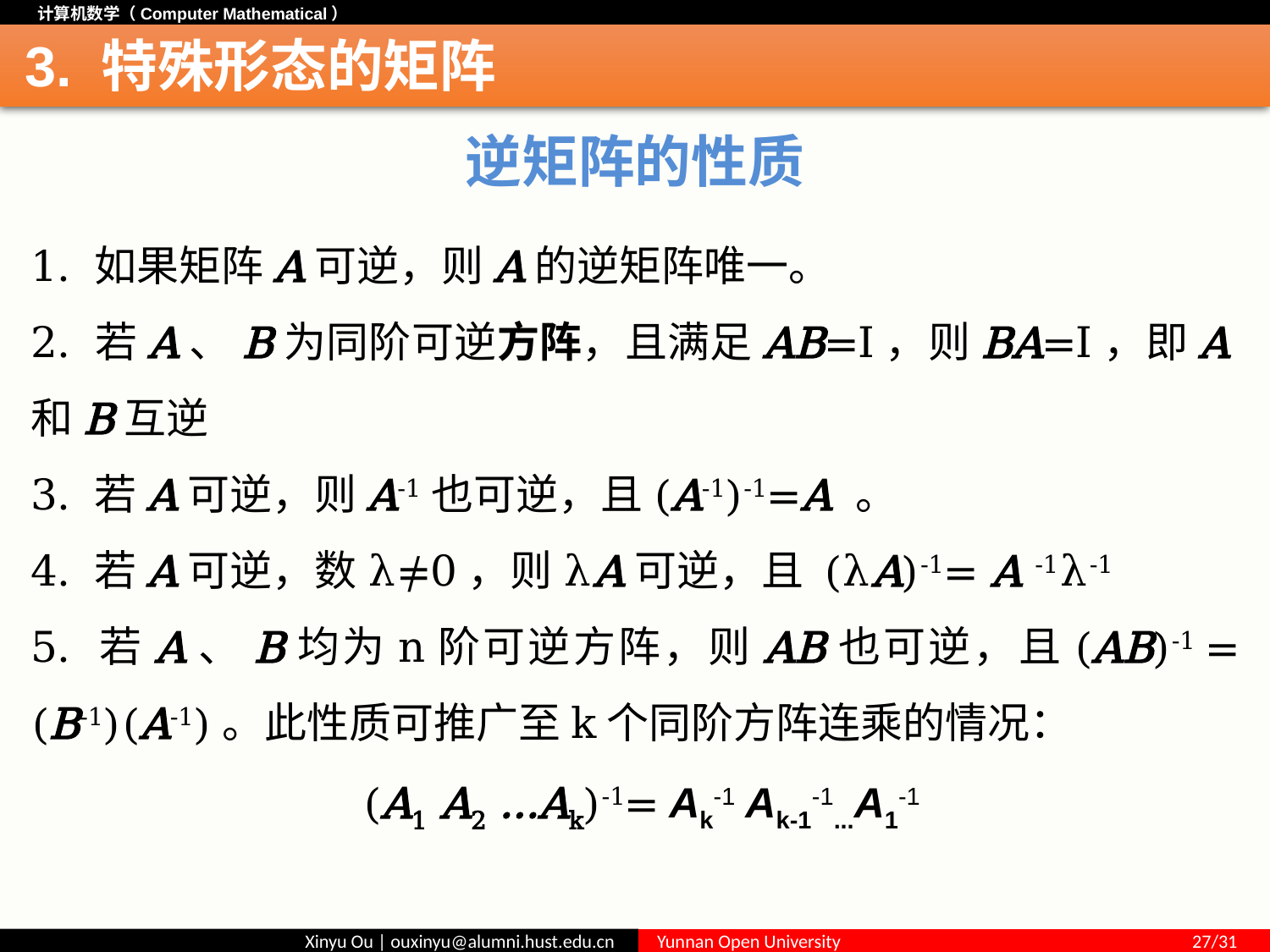

# 3. 特殊形态的矩阵
逆矩阵的性质
1. 如果矩阵A可逆，则A的逆矩阵唯一。
2. 若A、B为同阶可逆方阵，且满足AB=I，则BA=I，即A和B互逆
3. 若A可逆，则A-1也可逆，且(A-1)-1=A 。
4. 若A可逆，数λ≠0，则λA可逆，且 (λA)-1= A -1λ-1
5. 若A、B均为n阶可逆方阵，则AB也可逆，且(AB)-1 = (B-1)(A-1)。此性质可推广至k个同阶方阵连乘的情况：
 (A1 A2 …Ak)-1= Ak-1 Ak-1-1...A1-1